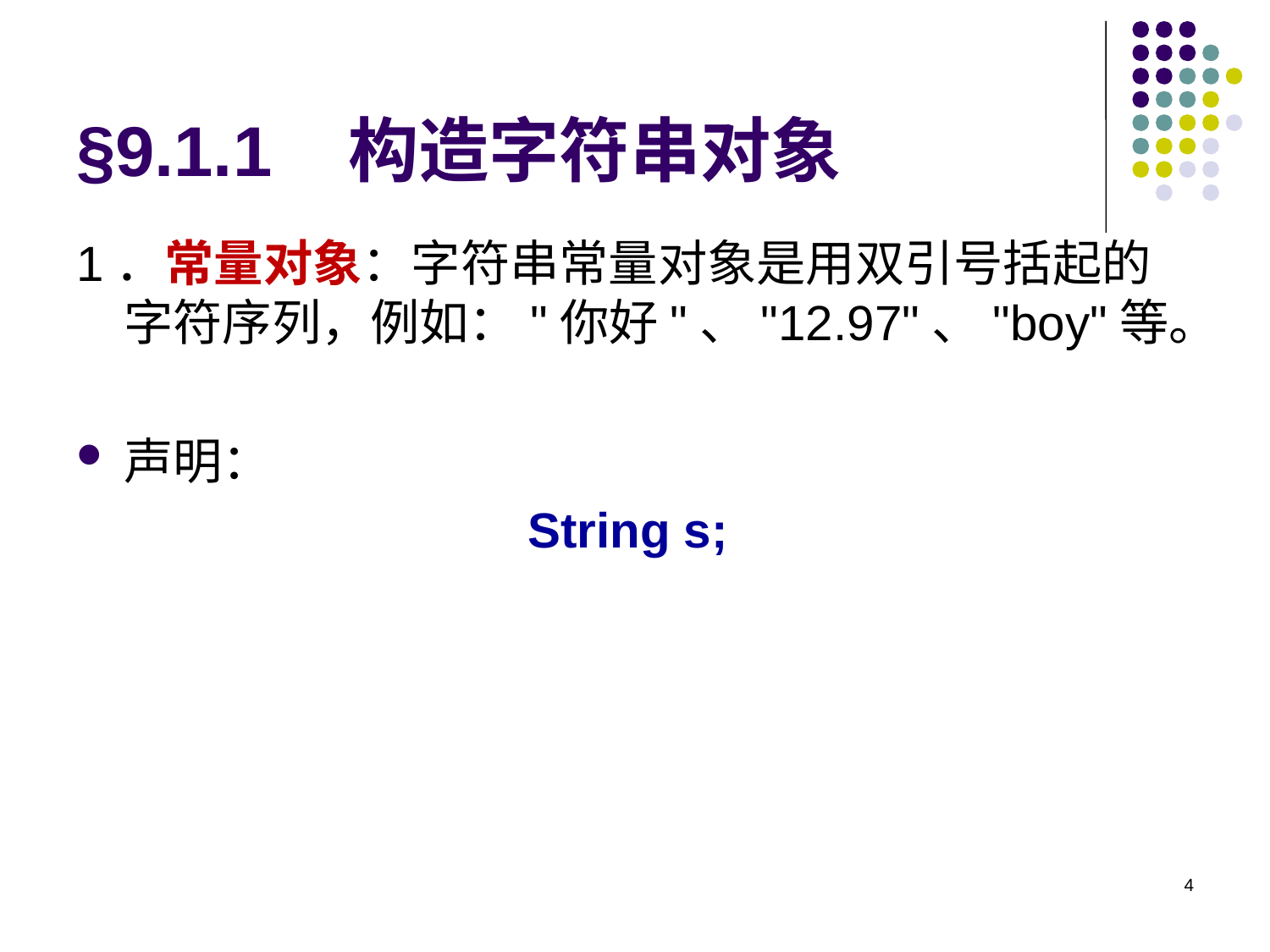

# §9.1.1   构造字符串对象
1．常量对象：字符串常量对象是用双引号括起的字符序列，例如："你好"、"12.97"、"boy"等。

声明：
String s;
4